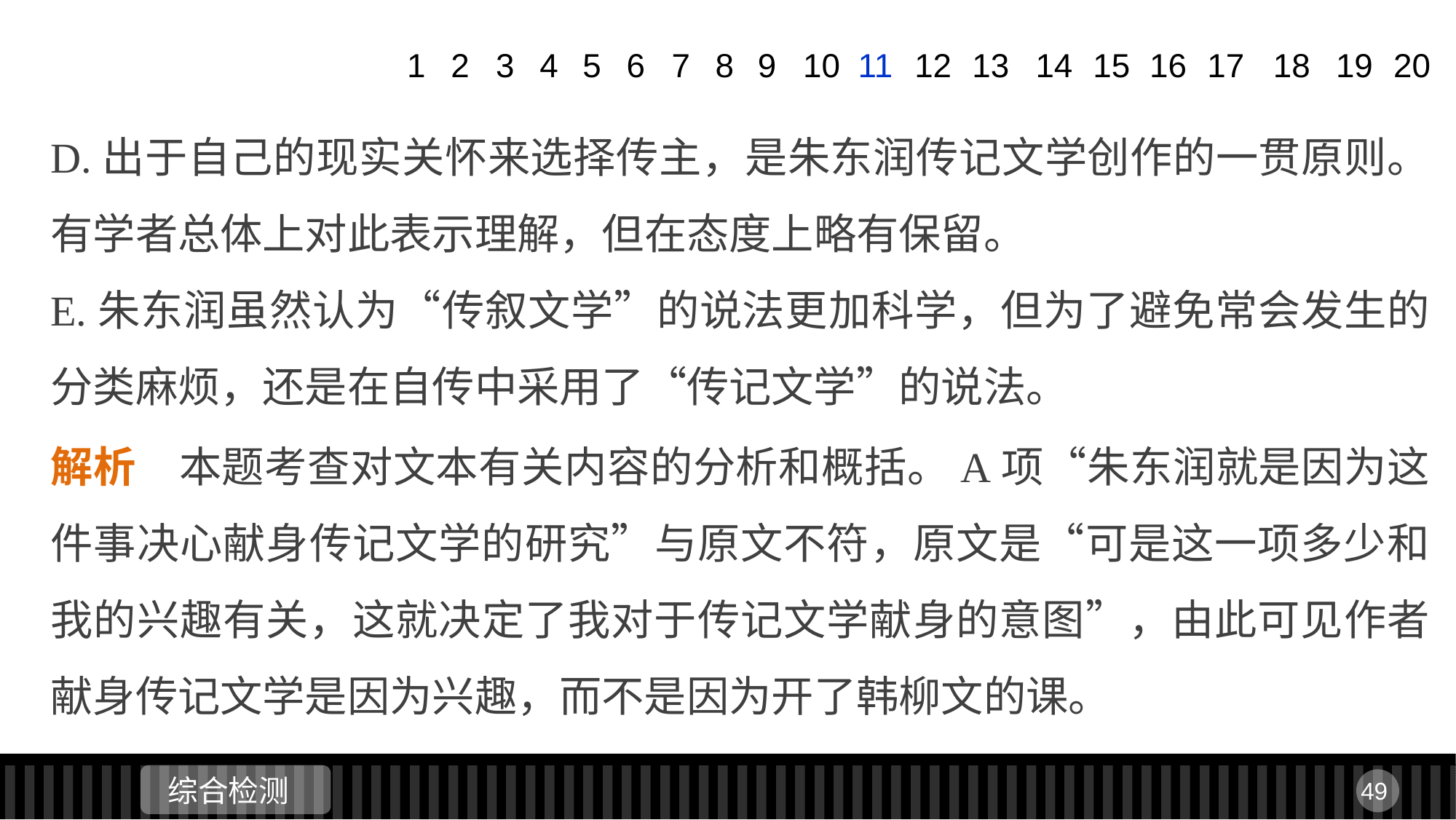

1
2
3
4
5
6
7
8
9
11
12
13
14
15
16
17
18
19
20
10
D.出于自己的现实关怀来选择传主，是朱东润传记文学创作的一贯原则。有学者总体上对此表示理解，但在态度上略有保留。
E.朱东润虽然认为“传叙文学”的说法更加科学，但为了避免常会发生的分类麻烦，还是在自传中采用了“传记文学”的说法。
解析　本题考查对文本有关内容的分析和概括。A项“朱东润就是因为这件事决心献身传记文学的研究”与原文不符，原文是“可是这一项多少和我的兴趣有关，这就决定了我对于传记文学献身的意图”，由此可见作者献身传记文学是因为兴趣，而不是因为开了韩柳文的课。